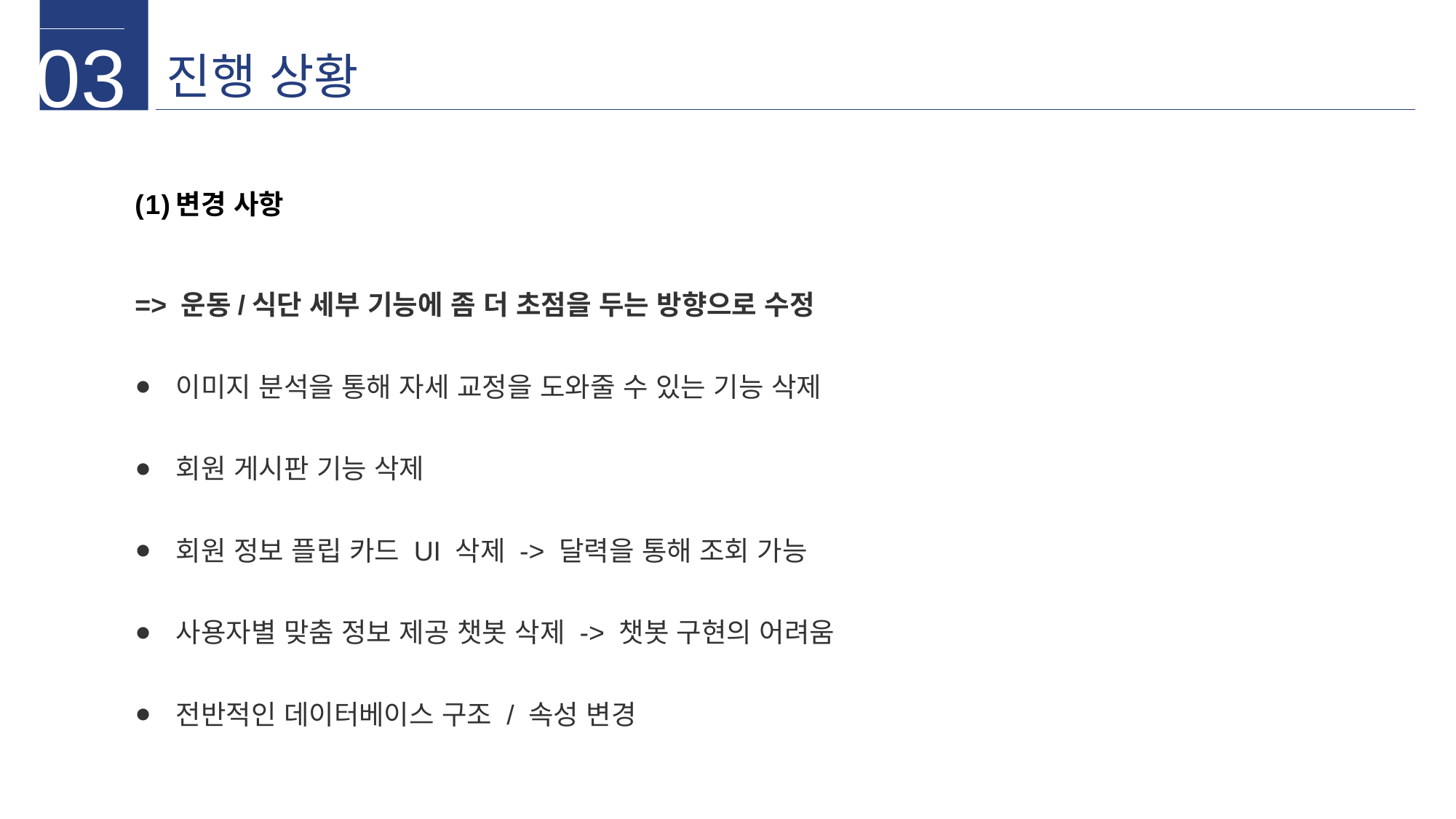

03
진행 상황
변경 사항
=> 운동/식단 세부 기능에 좀 더 초점을 두는 방향으로 수정
이미지 분석을 통해 자세 교정을 도와줄 수 있는 기능 삭제
회원 게시판 기능 삭제
회원 정보 플립 카드 UI 삭제 -> 달력을 통해 조회 가능
사용자별 맞춤 정보 제공 챗봇 삭제 -> 챗봇 구현의 어려움
전반적인 데이터베이스 구조 / 속성 변경